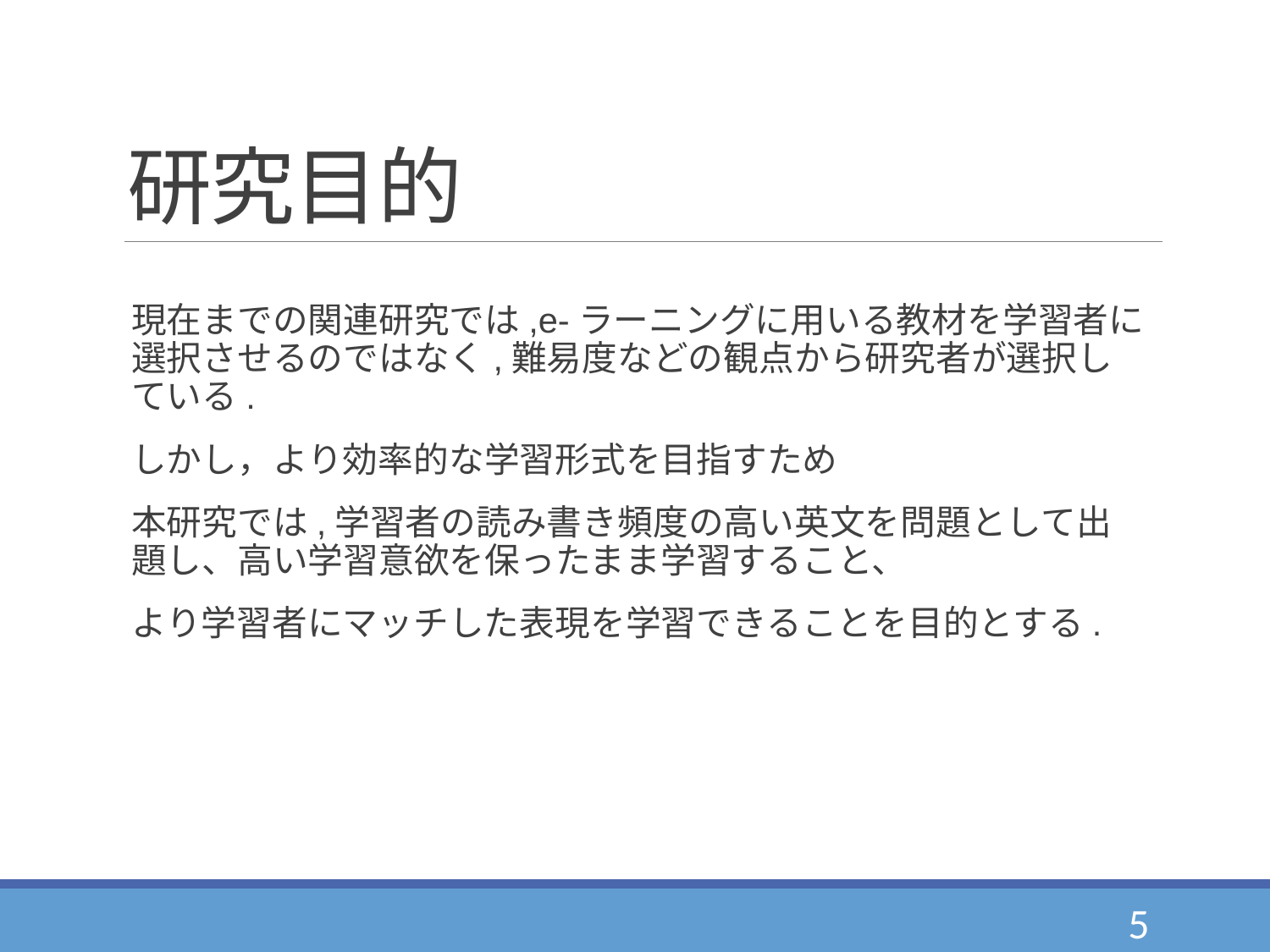

# 研究目的
現在までの関連研究では,e-ラーニングに用いる教材を学習者に選択させるのではなく,難易度などの観点から研究者が選択している.
しかし，より効率的な学習形式を目指すため
本研究では,学習者の読み書き頻度の高い英文を問題として出題し、高い学習意欲を保ったまま学習すること、
より学習者にマッチした表現を学習できることを目的とする.

5